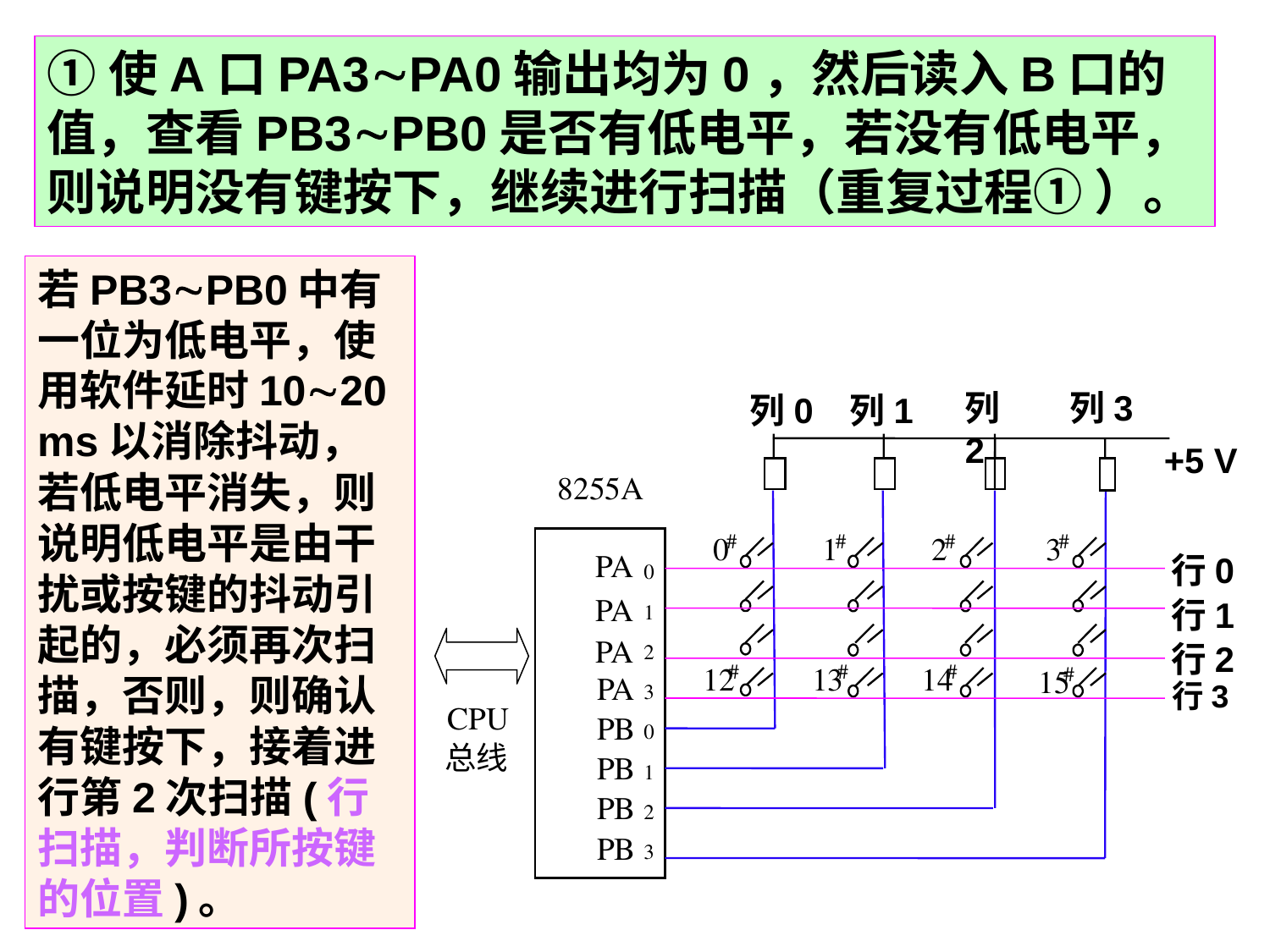

①使A口PA3∼PA0输出均为0，然后读入B口的值，查看PB3∼PB0是否有低电平，若没有低电平，则说明没有键按下，继续进行扫描（重复过程① ）。
若PB3∼PB0中有一位为低电平，使用软件延时10∼20 ms以消除抖动，若低电平消失，则说明低电平是由干扰或按键的抖动引起的，必须再次扫描，否则，则确认有键按下，接着进行第2次扫描(行扫描，判断所按键的位置)。
列2
列3
列0
列1

+5 V

8255A

#
#
#
#

0
1
2
3

PA
行0

0

PA
行1
1

PA
行2
2

#
#
#

12
13
14
#
15

PA

行3
3

CPU

PB
0

总线
PB
1

PB
2

PB
3